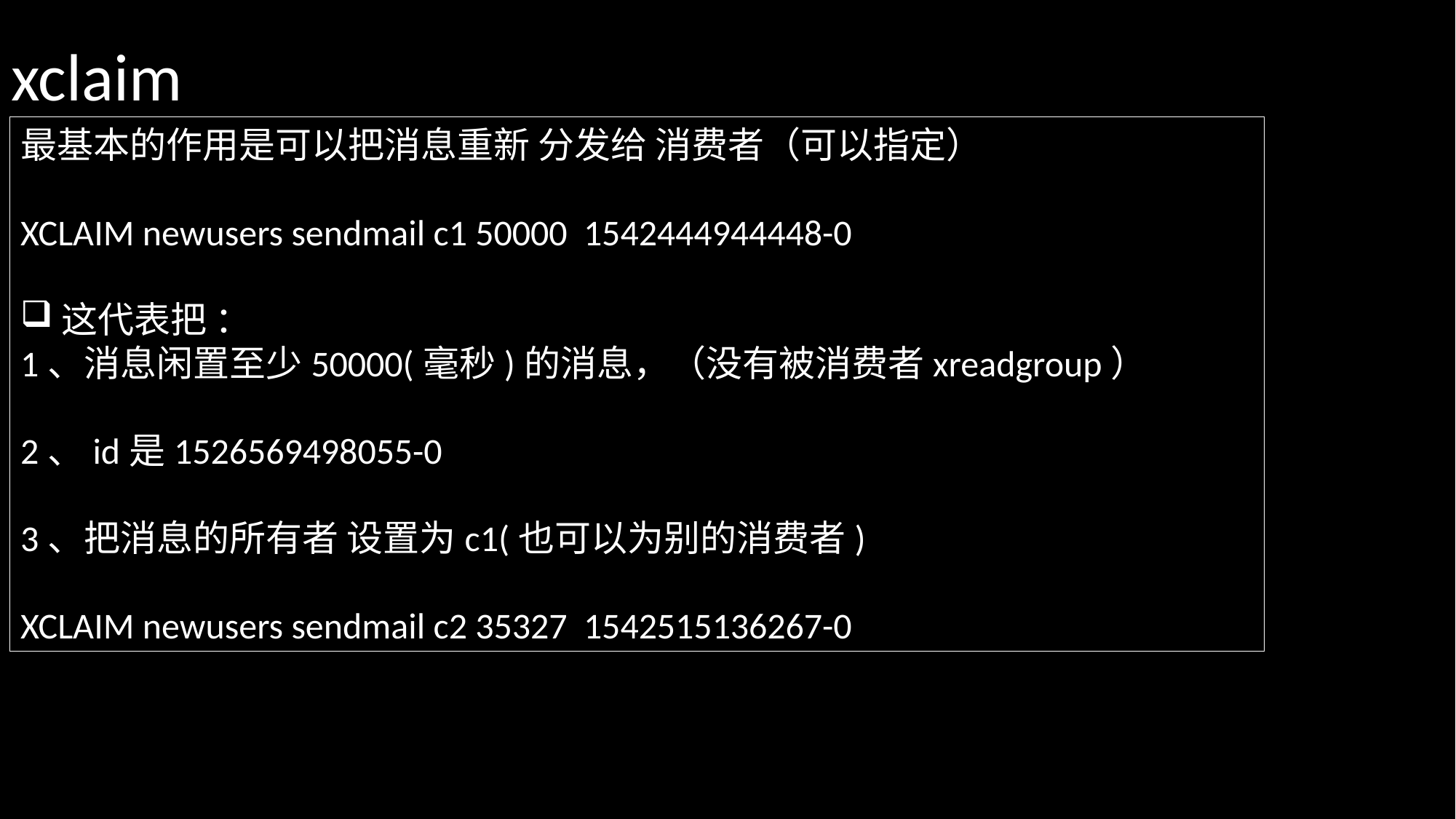

# xclaim
最基本的作用是可以把消息重新 分发给 消费者（可以指定）

XCLAIM newusers sendmail c1 50000  1542444944448-0

这代表把 ：
1、消息闲置至少50000(毫秒)的消息，（没有被消费者xreadgroup）

2、id是1526569498055-0

3、把消息的所有者 设置为c1(也可以为别的消费者)

XCLAIM newusers sendmail c2 35327  1542515136267-0